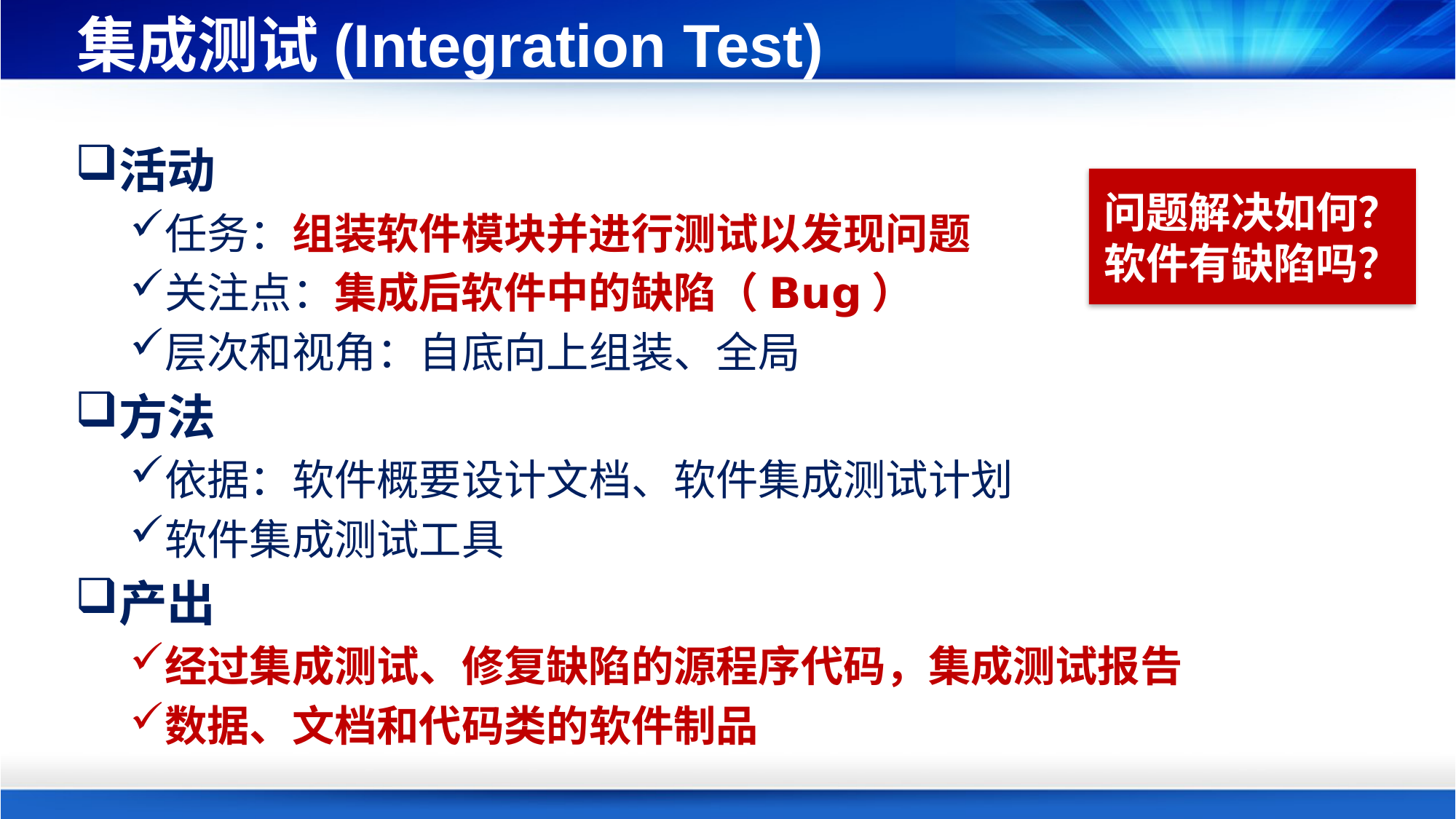

# 集成测试(Integration Test)
活动
任务：组装软件模块并进行测试以发现问题
关注点：集成后软件中的缺陷（Bug）
层次和视角：自底向上组装、全局
方法
依据：软件概要设计文档、软件集成测试计划
软件集成测试工具
产出
经过集成测试、修复缺陷的源程序代码，集成测试报告
数据、文档和代码类的软件制品
问题解决如何？软件有缺陷吗？